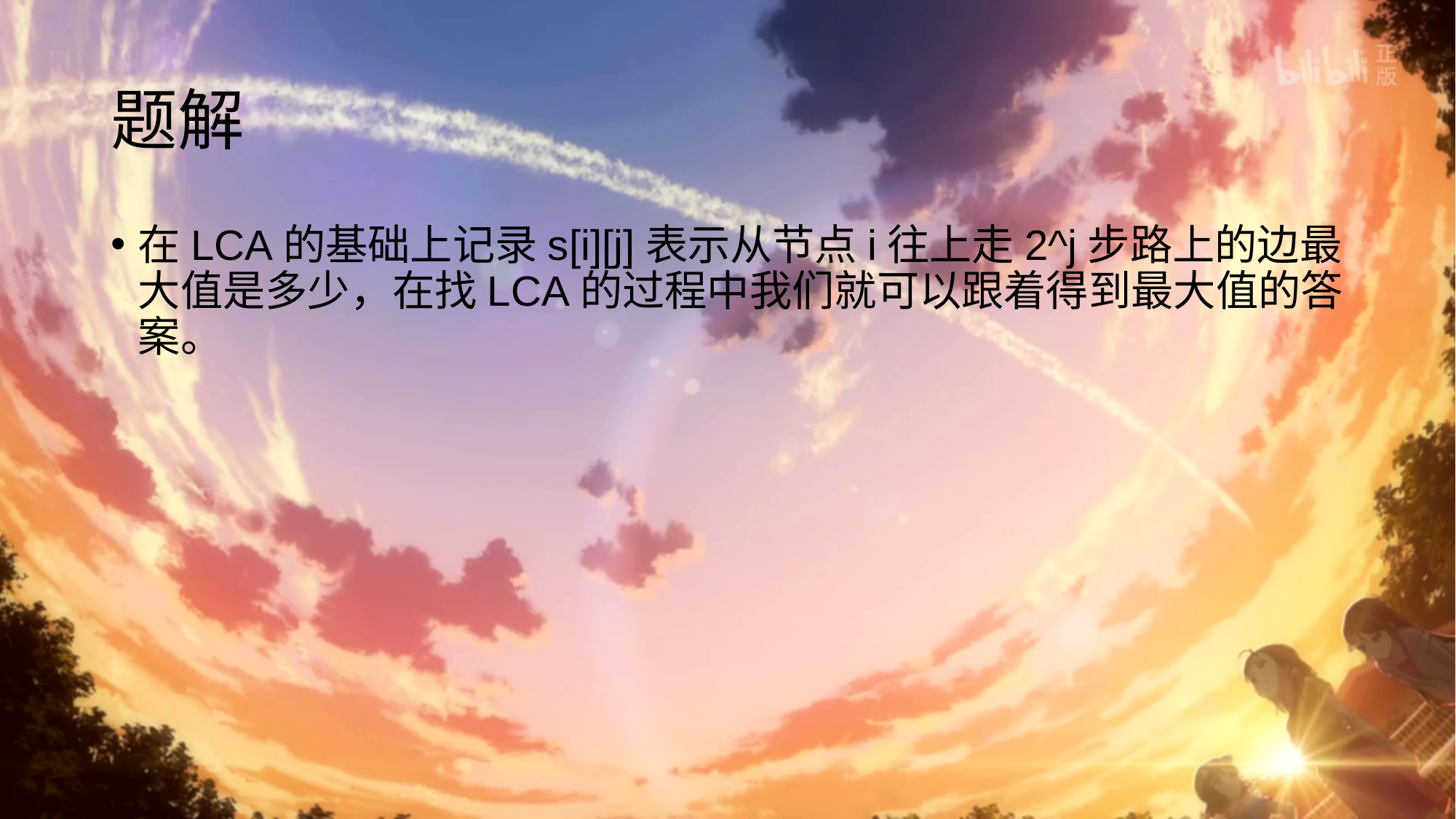

# 题解
在LCA的基础上记录s[i][j]表示从节点i往上走2^j步路上的边最大值是多少，在找LCA的过程中我们就可以跟着得到最大值的答案。